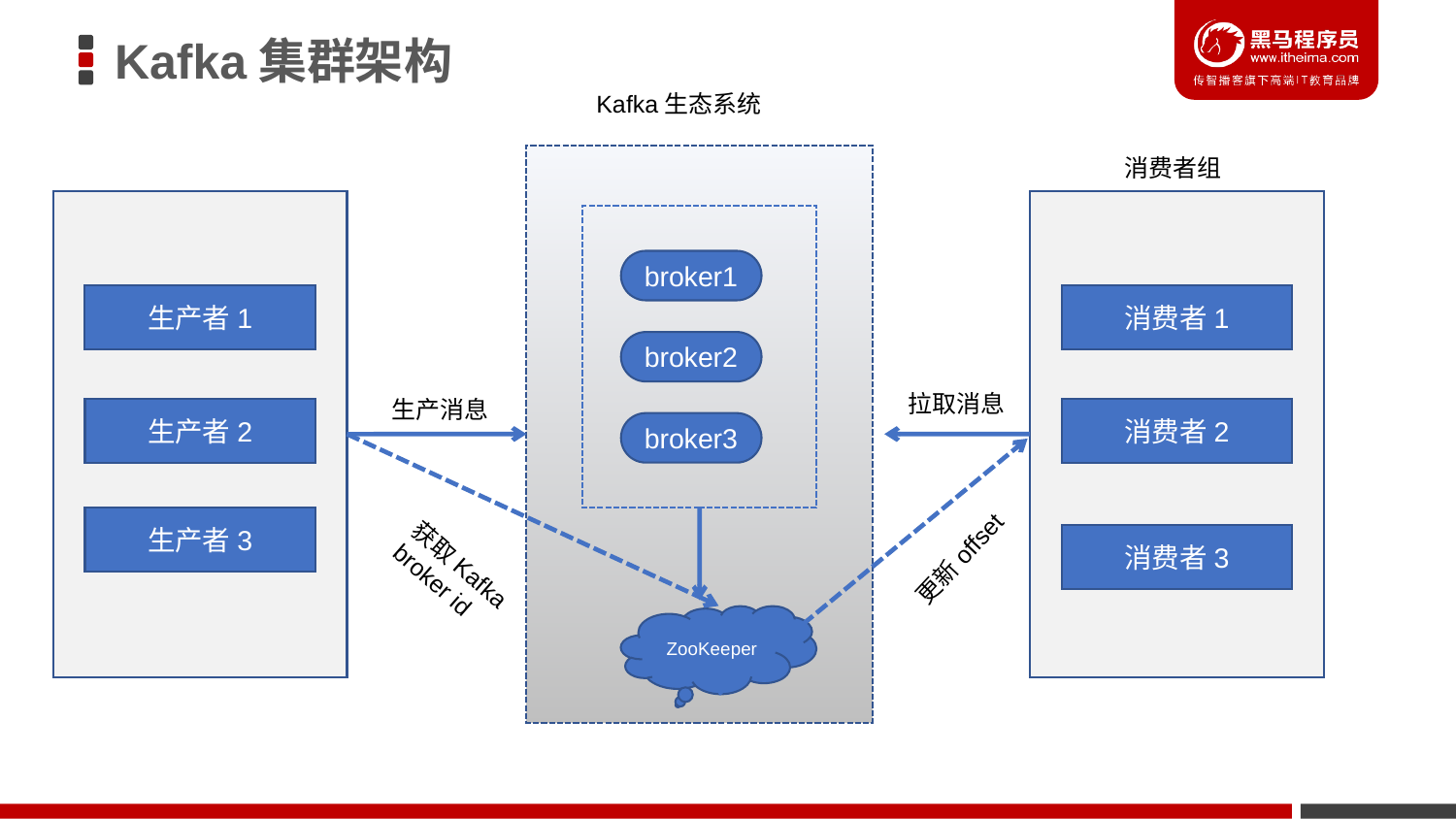

# Kafka集群架构
Kafka生态系统

消费者组

broker1
生产者1
消费者1
broker2
拉取消息
生产消息
生产者2
消费者2
broker3
生产者3
消费者3
更新offset
获取Kafka broker id
ZooKeeper